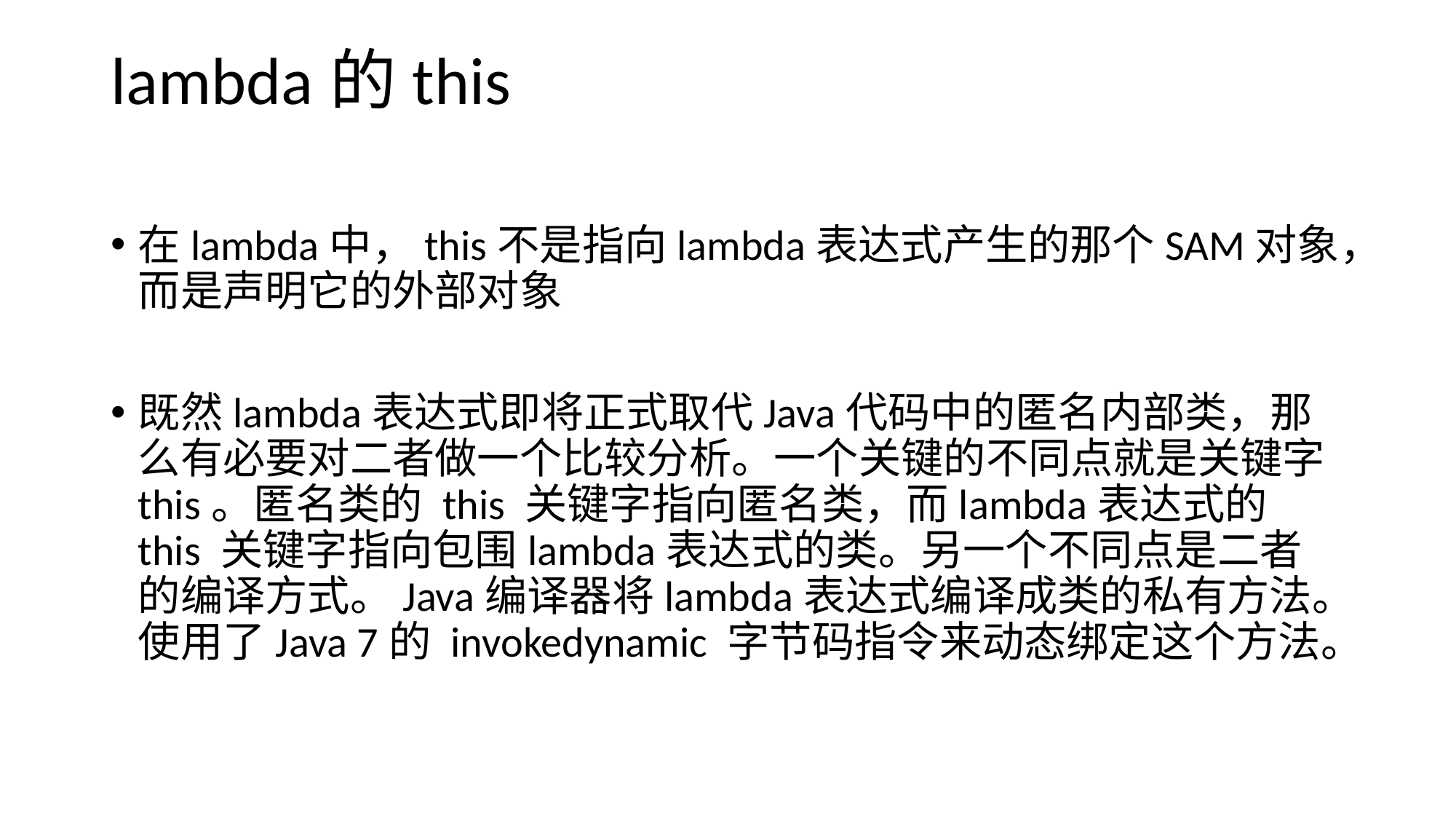

# lambda的this
在lambda中，this不是指向lambda表达式产生的那个SAM对象，而是声明它的外部对象

既然lambda表达式即将正式取代Java代码中的匿名内部类，那么有必要对二者做一个比较分析。一个关键的不同点就是关键字 this。匿名类的 this 关键字指向匿名类，而lambda表达式的 this 关键字指向包围lambda表达式的类。另一个不同点是二者的编译方式。Java编译器将lambda表达式编译成类的私有方法。使用了Java 7的 invokedynamic 字节码指令来动态绑定这个方法。